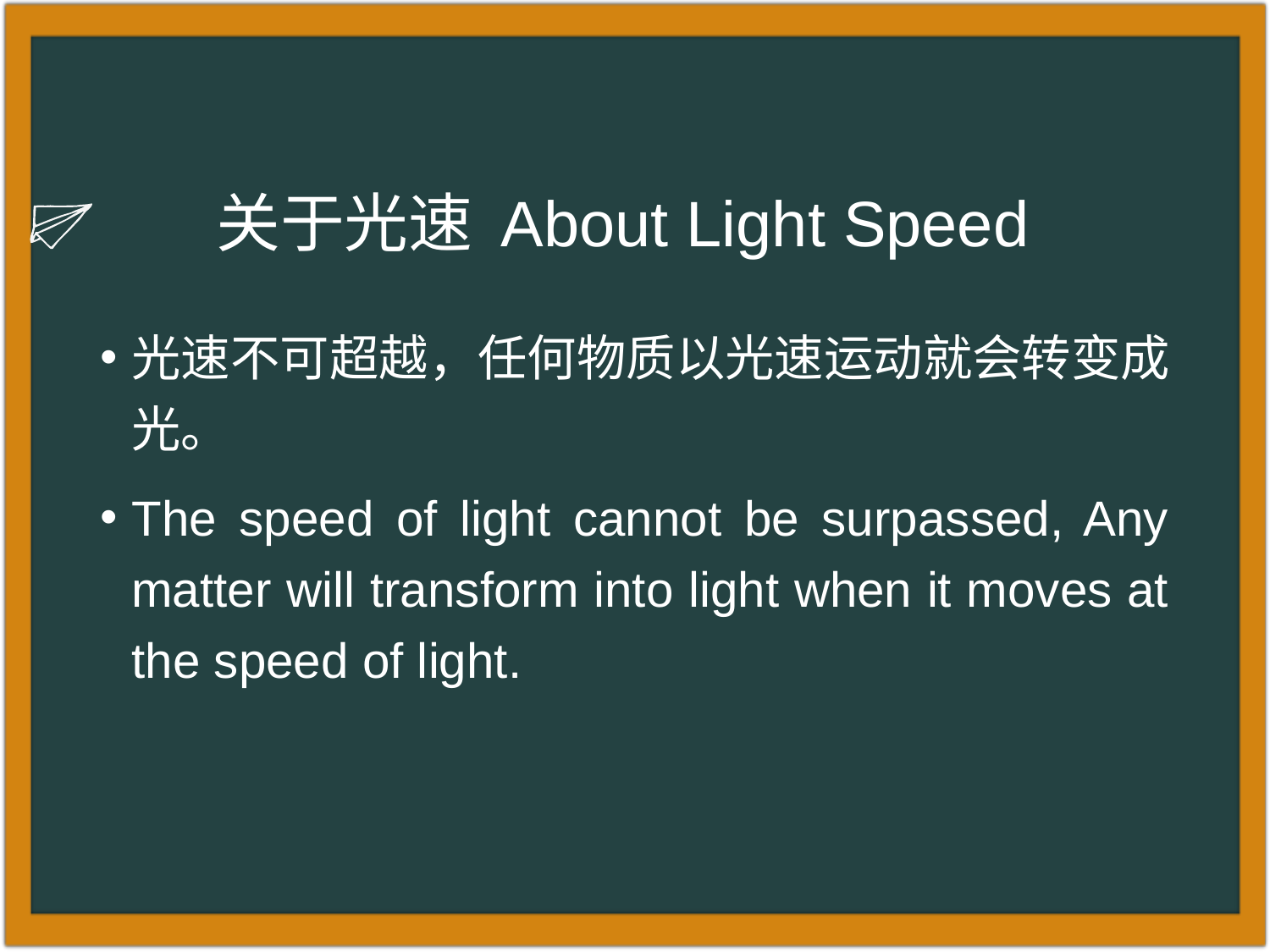

# 关于光速 About Light Speed
光速不可超越，任何物质以光速运动就会转变成光。
The speed of light cannot be surpassed, Any matter will transform into light when it moves at the speed of light.